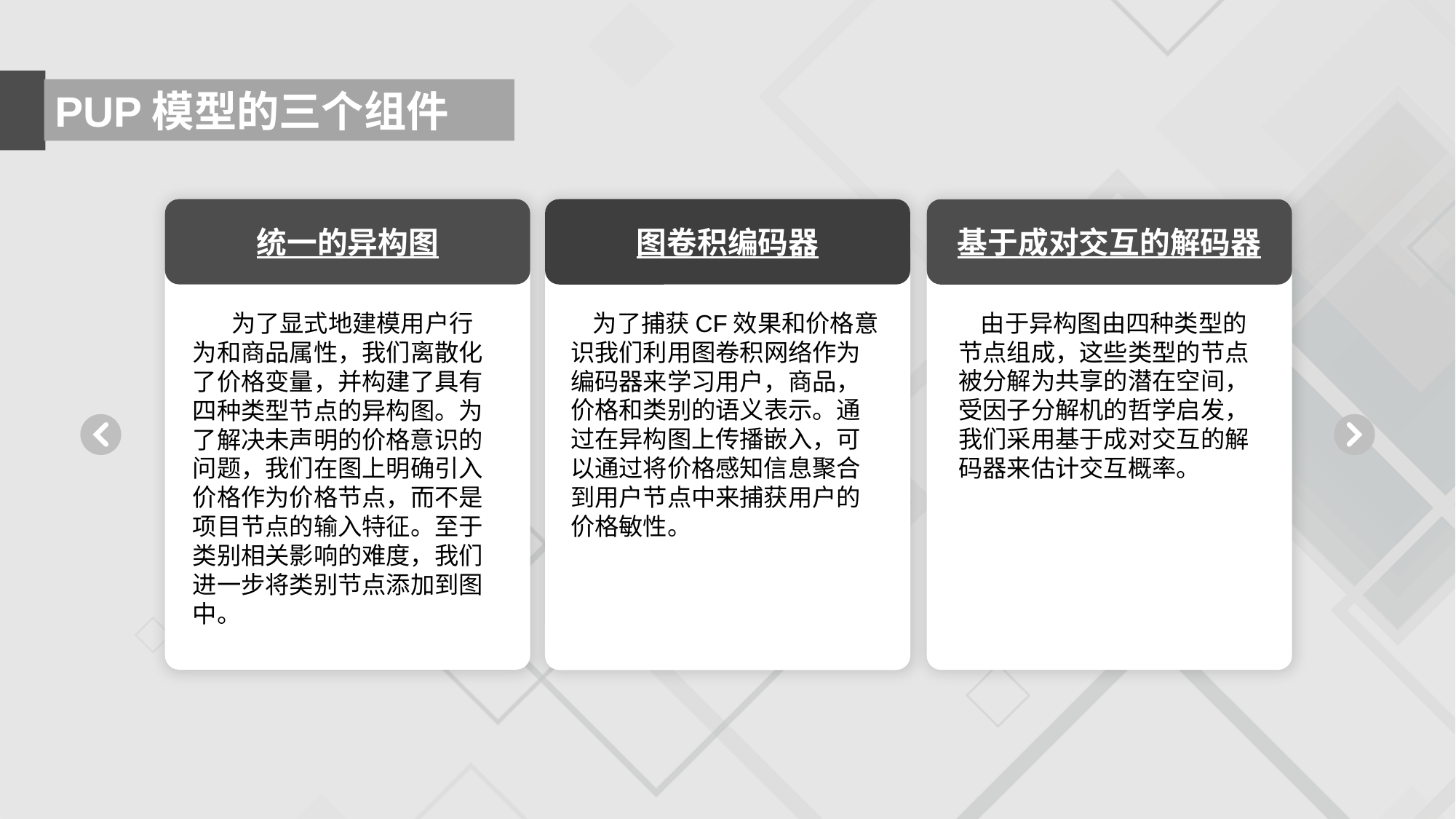

PUP模型的三个组件

统一的异构图
      为了显式地建模用户行为和商品属性，我们离散化了价格变量，并构建了具有四种类型节点的异构图。为了解决未声明的价格意识的问题，我们在图上明确引入价格作为价格节点，而不是项目节点的输入特征。至于类别相关影响的难度，我们进一步将类别节点添加到图中。

图卷积编码器
   为了捕获CF效果和价格意识我们利用图卷积网络作为编码器来学习用户，商品，价格和类别的语义表示。通过在异构图上传播嵌入，可以通过将价格感知信息聚合到用户节点中来捕获用户的价格敏性。

基于成对交互的解码器
   由于异构图由四种类型的节点组成，这些类型的节点被分解为共享的潜在空间，受因子分解机的哲学启发，我们采用基于成对交互的解码器来估计交互概率。